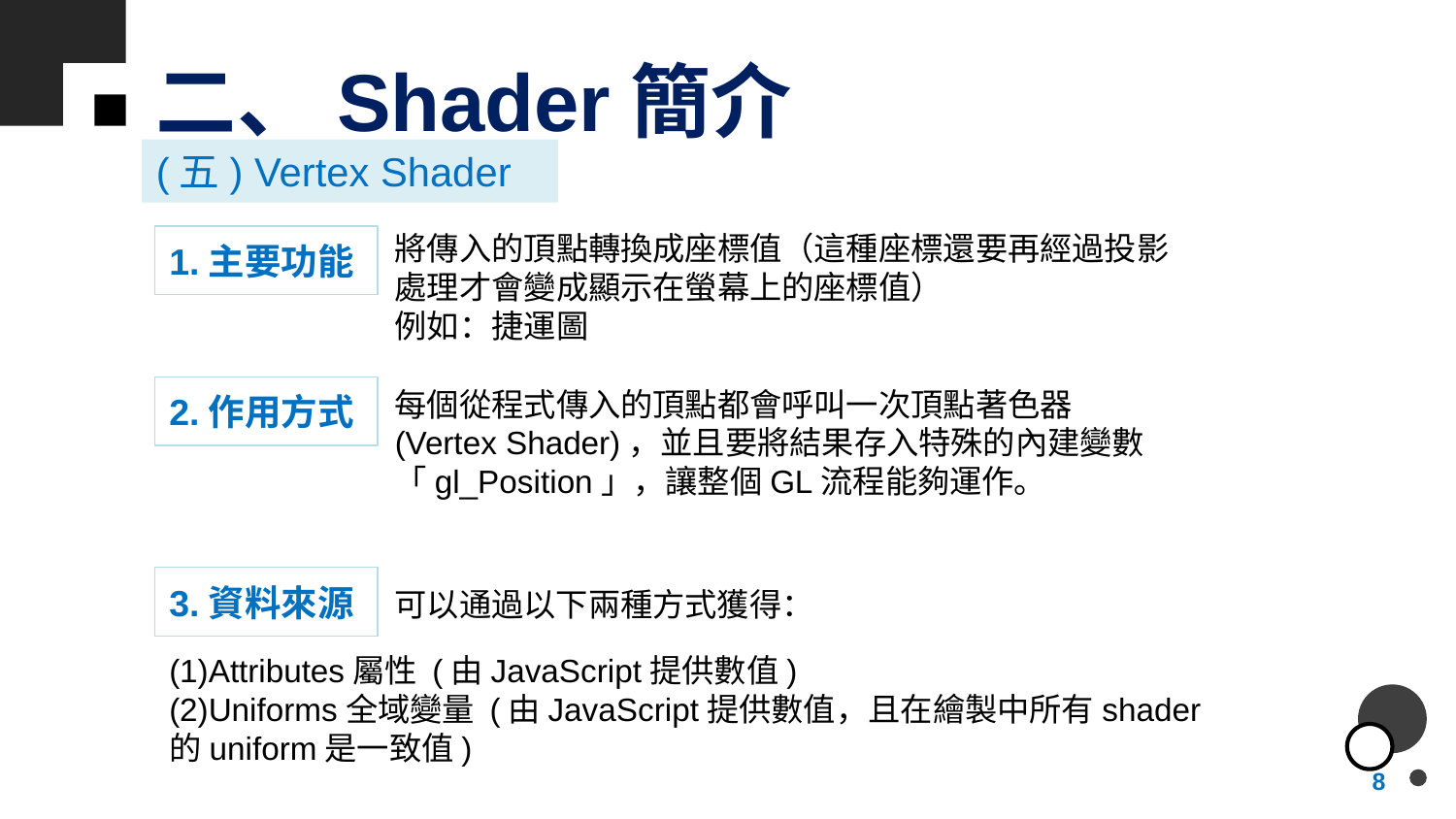

# 二、Shader簡介
(五) Vertex Shader
將傳入的頂點轉換成座標值（這種座標還要再經過投影處理才會變成顯示在螢幕上的座標值）
例如：捷運圖
1.主要功能
2.作用方式
每個從程式傳入的頂點都會呼叫一次頂點著色器(Vertex Shader)，並且要將結果存入特殊的內建變數 「gl_Position」，讓整個GL流程能夠運作。
3.資料來源
可以通過以下兩種方式獲得：
(1)Attributes屬性 (由JavaScript提供數值)
(2)Uniforms全域變量 (由JavaScript提供數值，且在繪製中所有shader的uniform是一致值)

8